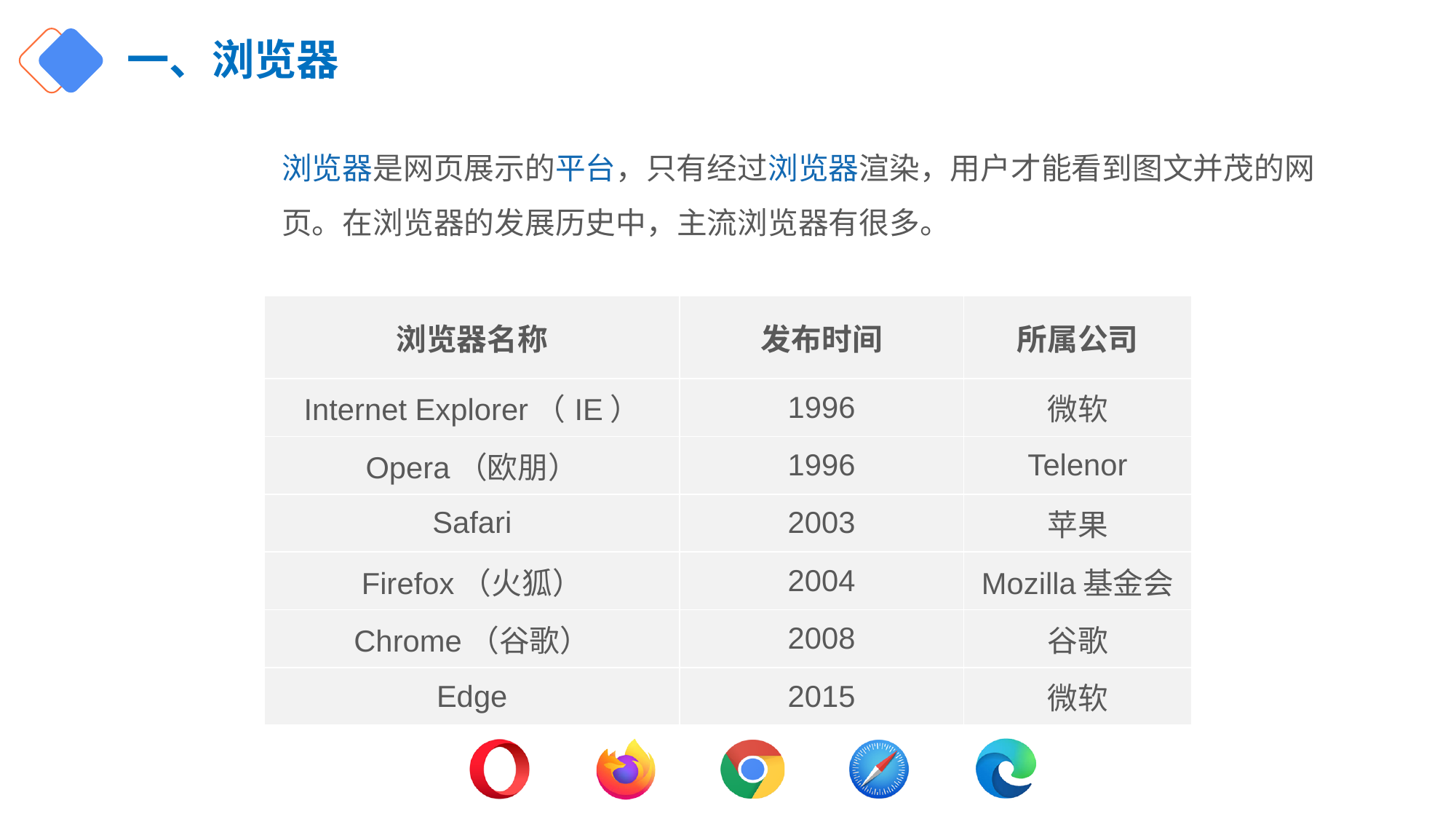

# 一、浏览器
浏览器是网页展示的平台，只有经过浏览器渲染，用户才能看到图文并茂的网页。在浏览器的发展历史中，主流浏览器有很多。

| 浏览器名称 | 发布时间 | 所属公司 |
| --- | --- | --- |
| Internet Explorer（IE） | 1996 | 微软 |
| Opera（欧朋） | 1996 | Telenor |
| Safari | 2003 | 苹果 |
| Firefox（火狐） | 2004 | Mozilla基金会 |
| Chrome（谷歌） | 2008 | 谷歌 |
| Edge | 2015 | 微软 |